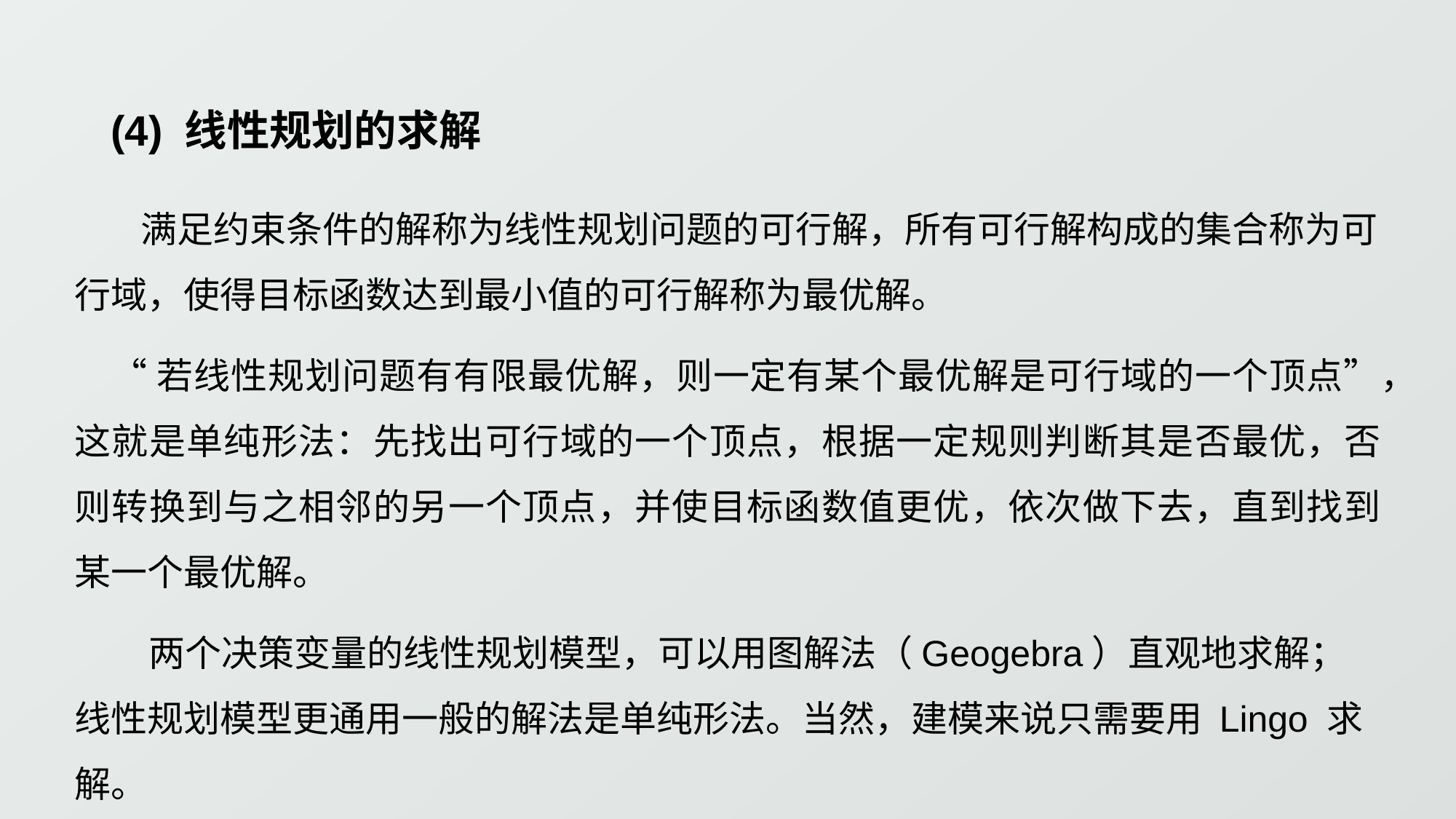

# (4) 线性规划的求解
       满足约束条件的解称为线性规划问题的可行解，所有可行解构成的集合称为可行域，使得目标函数达到最小值的可行解称为最优解。
    “若线性规划问题有有限最优解，则一定有某个最优解是可行域的一个顶点”，这就是单纯形法：先找出可行域的一个顶点，根据一定规则判断其是否最优，否则转换到与之相邻的另一个顶点，并使目标函数值更优，依次做下去，直到找到某一个最优解。
        两个决策变量的线性规划模型，可以用图解法（Geogebra）直观地求解；线性规划模型更通用一般的解法是单纯形法。当然，建模来说只需要用 Lingo 求解。